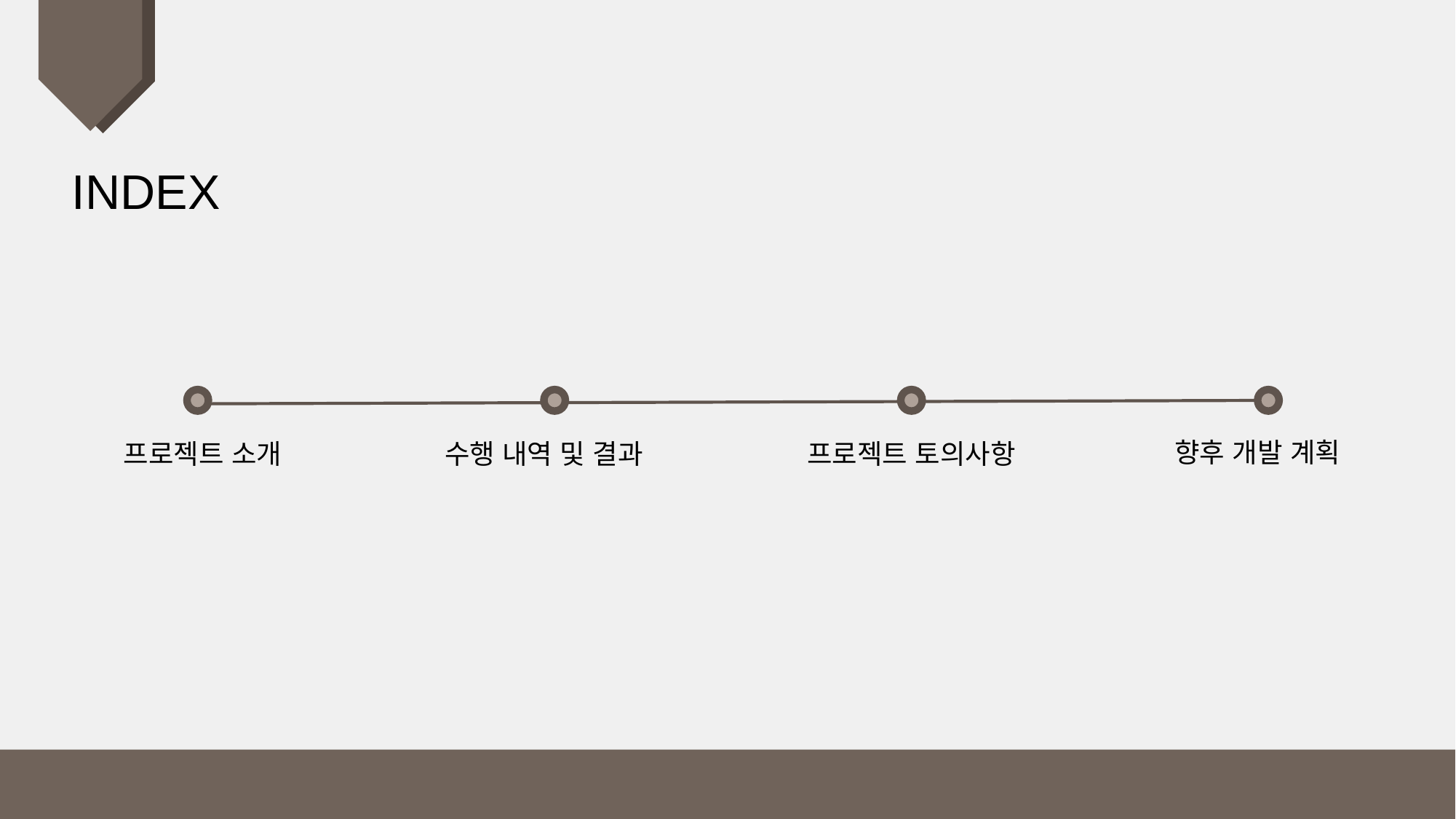

INDEX

향후 개발 계획
프로젝트 소개
수행 내역 및 결과
프로젝트 토의사항